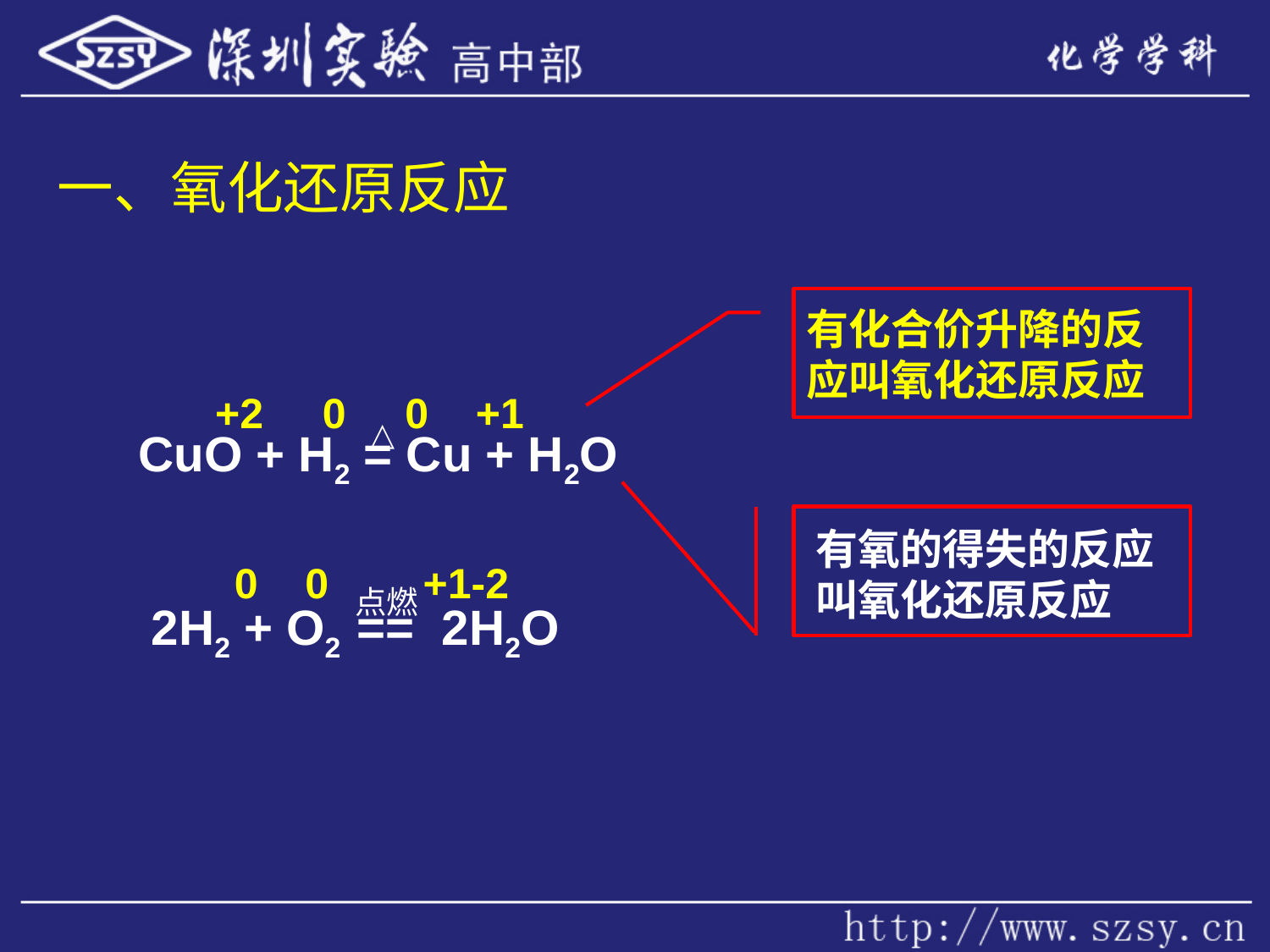

一、氧化还原反应
有化合价升降的反应叫氧化还原反应
+2     0     0    +1
△
CuO + H2 = Cu + H2O

有氧的得失的反应叫氧化还原反应
0    0        +1-2
点燃
2H2 + O2  ==  2H2O